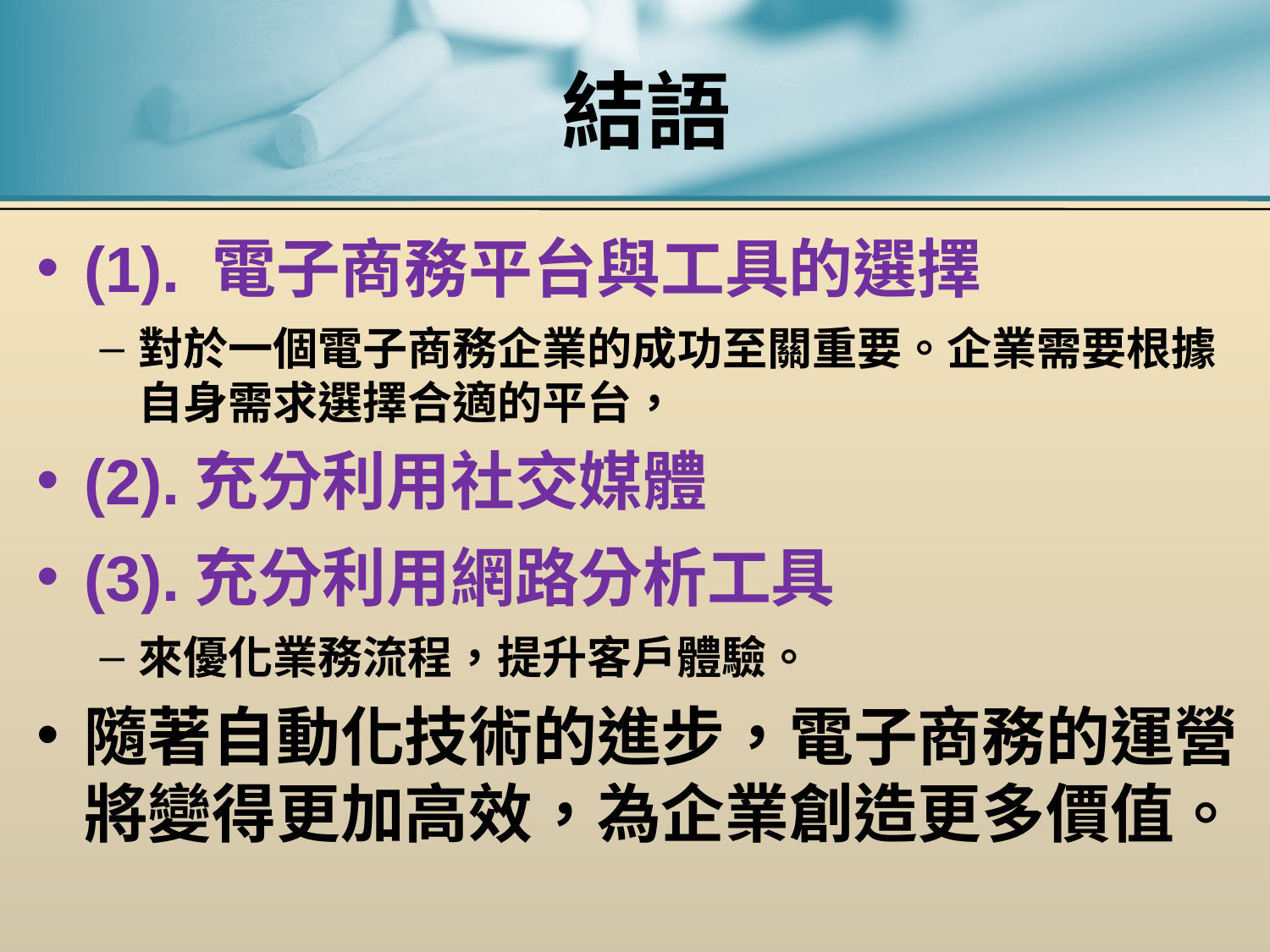

# 結語
(1). 電子商務平台與工具的選擇
對於一個電子商務企業的成功至關重要。企業需要根據自身需求選擇合適的平台，
(2).充分利用社交媒體
(3).充分利用網路分析工具
來優化業務流程，提升客戶體驗。
隨著自動化技術的進步，電子商務的運營將變得更加高效，為企業創造更多價值。